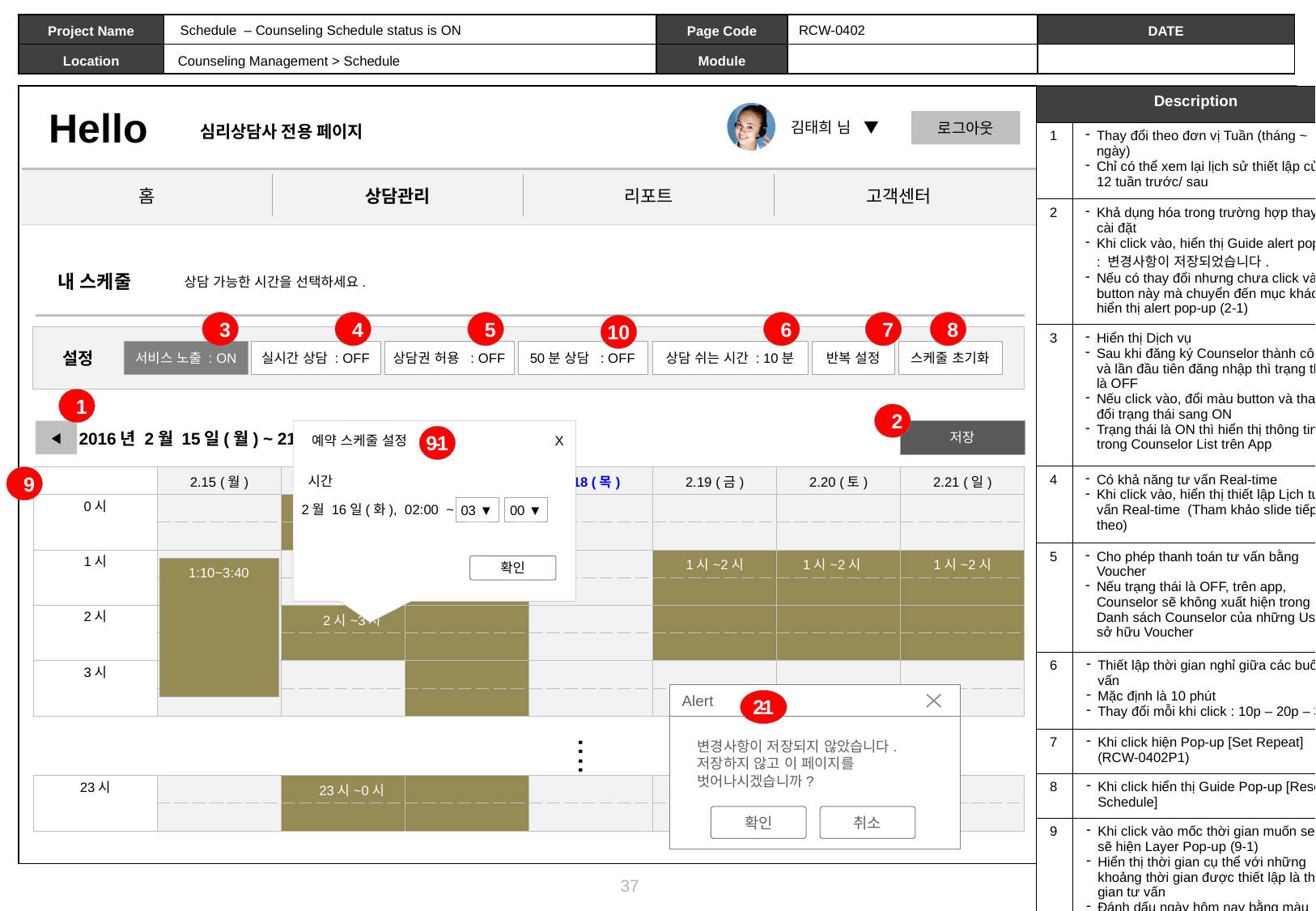

Schedule  – Counseling Schedule status is ON
RCW-0402
Counseling Management > Schedule
| Description |  |
| --- | --- |
| 1 | Thay đổi theo đơn vị Tuần (tháng ~ ngày) Chỉ có thể xem lại lịch sử thiết lập của 12 tuần trước/ sau |
| 2 | Khả dụng hóa trong trường hợp thay đổi cài đặt Khi click vào, hiển thị Guide alert pop-up : 변경사항이 저장되었습니다. Nếu có thay đổi nhưng chưa click vào button này mà chuyển đến mục khác thì hiển thị alert pop-up (2-1) |
| 3 | Hiển thị Dịch vụ Sau khi đăng ký Counselor thành công và lần đầu tiên đăng nhập thì trạng thái là OFF Nếu click vào, đổi màu button và thay đổi trạng thái sang ON Trạng thái là ON thì hiển thị thông tin trong Counselor List trên App |
| 4 | Có khả năng tư vấn Real-time Khi click vào, hiển thị thiết lập Lịch tư vấn Real-time (Tham khảo slide tiếp theo) |
| 5 | Cho phép thanh toán tư vấn bằng Voucher Nếu trạng thái là OFF, trên app, Counselor sẽ không xuất hiện trong Danh sách Counselor của những User sở hữu Voucher |
| 6 | Thiết lập thời gian nghỉ giữa các buổi tư vấn Mặc định là 10 phút Thay đổi mỗi khi click : 10p – 20p – 30p |
| 7 | Khi click hiện Pop-up [Set Repeat] (RCW-0402P1) |
| 8 | Khi click hiển thị Guide Pop-up [Reset Schedule] |
| 9 | Khi click vào mốc thời gian muốn setup sẽ hiện Layer Pop-up (9-1) Hiển thị thời gian cụ thể với những khoảng thời gian được thiết lập là thời gian tư vấn Đánh dấu ngày hôm nay bằng màu xanh Block thời gian tư vấn được tính theo đơn vị 30p nhưng tùy theo thời gian Counselor setup để hiển thị schedule cho đúng (VD: nếu Counselor setup schedule từ 3:10p~4:10p thì block thời gian tư vấn phải hiển thị vào đúng vị trí 3:10p) |
내 스케줄
상담 가능한 시간을 선택하세요.
3
4
5
6
7
8
10

실시간 상담 : OFF
상담권 허용  : OFF
50분 상담  : OFF
상담 쉬는 시간 : 10분
반복 설정
스케줄 초기화
서비스 노출 : ON
설정
1
2
◀

예약 스케줄 설정
X
시간
2월 16일(화),  02:00  ~
03 ▼
00 ▼
확인
▶
저장
2016년 2월 15일(월) ~ 21(일)
9-1
9
|  | 2.15 (월) | 2.16 (화) | 2.17 (수) | 2.18 (목) | 2.19 (금) | 2.20 (토) | 2.21 (일) |
| --- | --- | --- | --- | --- | --- | --- | --- |
| 0시 |  | 0시~1시 | 0시~23시30분 |  |  |  |  |
|  |  |  |  |  |  |  |  |
| 1시 |  |  |  |  | 1시~2시 | 1시~2시 | 1시~2시 |
|  |  |  |  |  |  |  |  |
| 2시 |  | 2시~3시 |  |  |  |  |  |
|  |  |  |  |  |  |  |  |
| 3시 |  |  |  |  |  |  |  |
|  |  |  |  |  |  |  |  |
1:10~3:40
Alert

변경사항이 저장되지 않았습니다.
저장하지 않고 이 페이지를 벗어나시겠습니까?

확인
취소
Abort
Cancel
2-1
....
| 23시 |  | 23시~0시 |  |  |  |  |  |
| --- | --- | --- | --- | --- | --- | --- | --- |
|  |  |  |  |  |  |  |  |
37